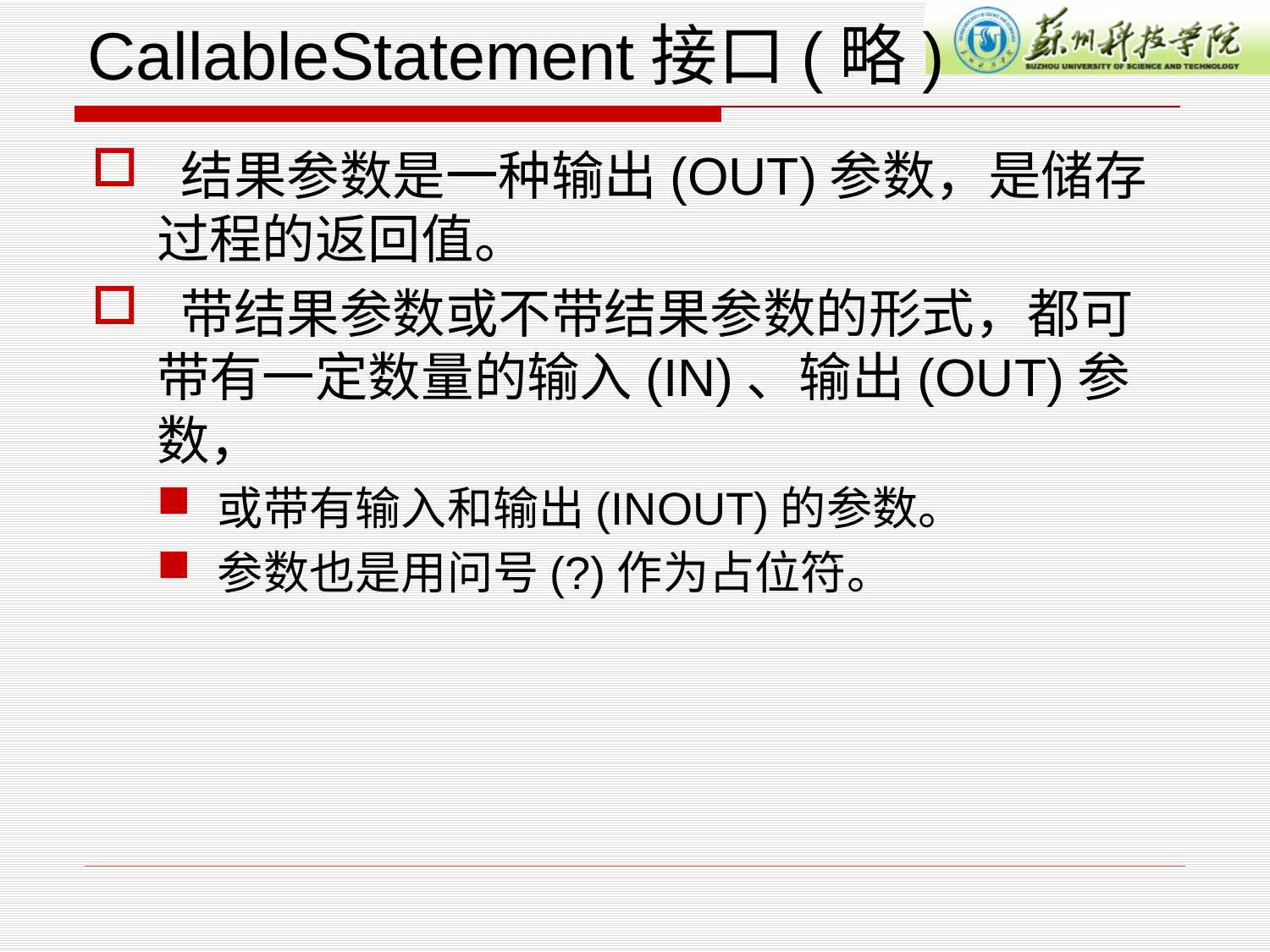

# CallableStatement接口(略)
 结果参数是一种输出(OUT)参数，是储存过程的返回值。
 带结果参数或不带结果参数的形式，都可带有一定数量的输入(IN)、输出(OUT)参数，
或带有输入和输出(INOUT)的参数。
参数也是用问号(?)作为占位符。